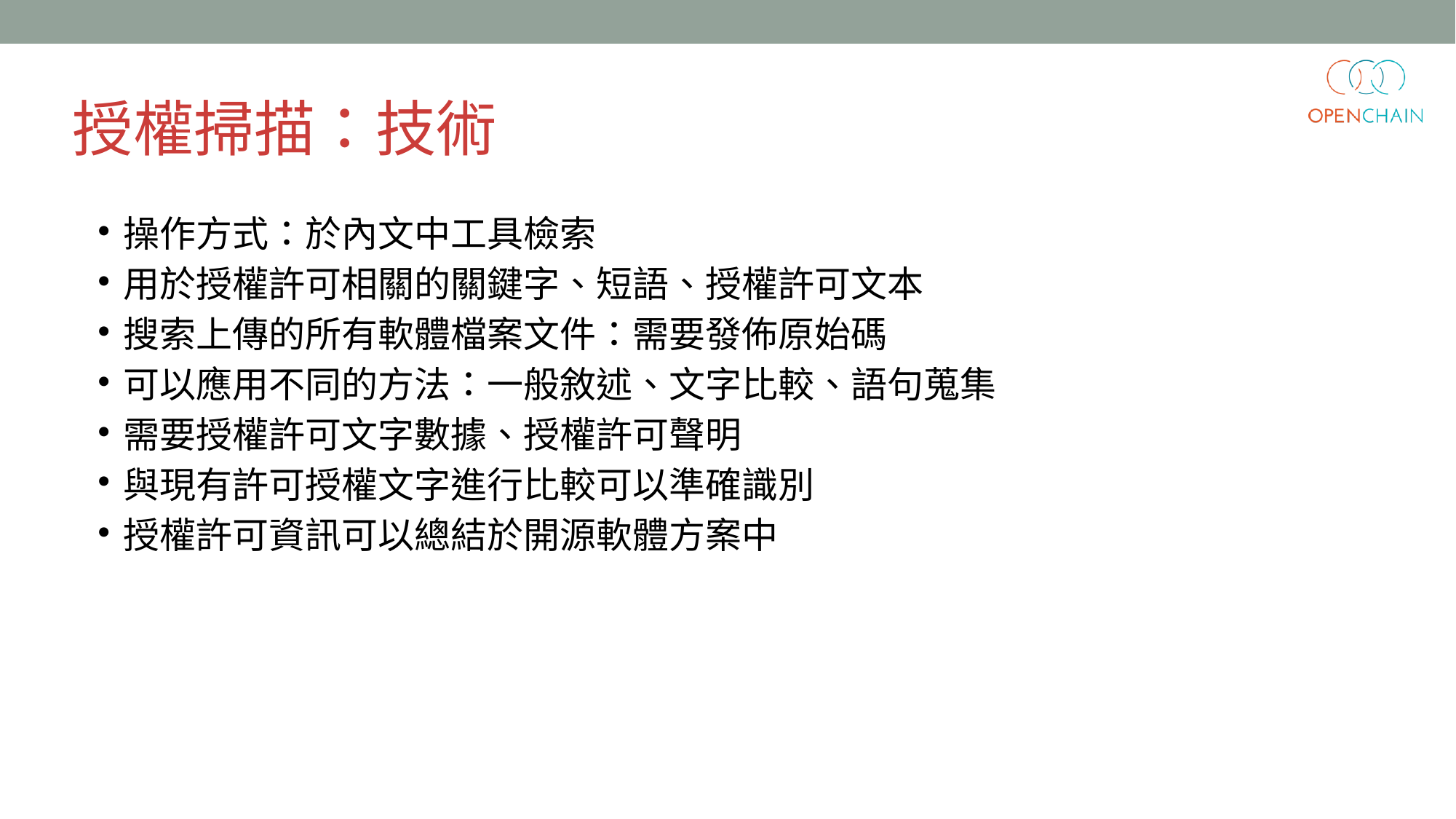

授權掃描：技術
操作方式：於內文中工具檢索
用於授權許可相關的關鍵字、短語、授權許可文本
搜索上傳的所有軟體檔案文件：需要發佈原始碼
可以應用不同的方法：一般敘述、文字比較、語句蒐集
需要授權許可文字數據、授權許可聲明
與現有許可授權文字進行比較可以準確識別
授權許可資訊可以總結於開源軟體方案中